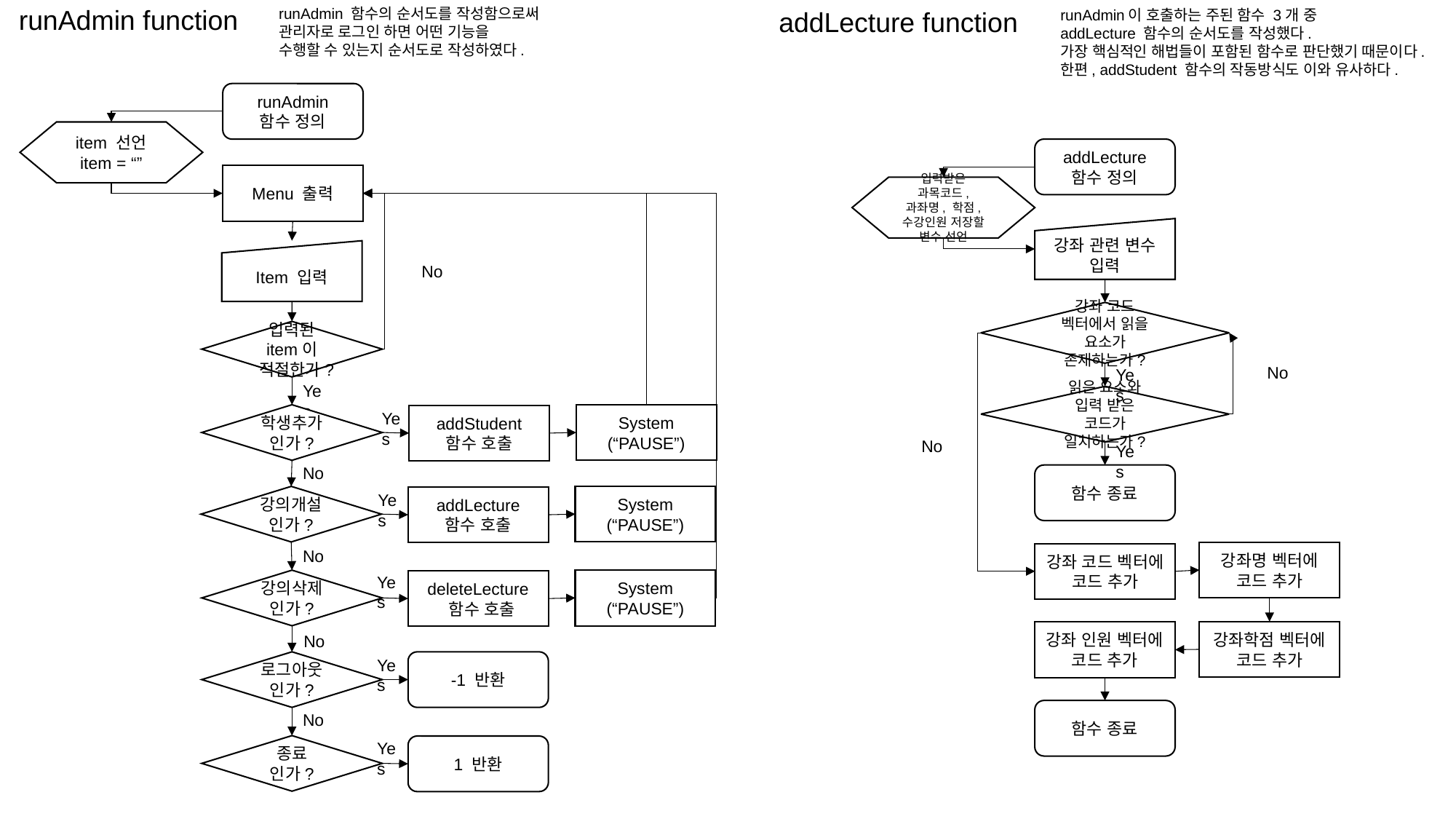

addLecture function
runAdmin이 호출하는 주된 함수 3개 중
addLecture 함수의 순서도를 작성했다.
가장 핵심적인 해법들이 포함된 함수로 판단했기 때문이다.
한편, addStudent 함수의 작동방식도 이와 유사하다.
runAdmin function
runAdmin 함수의 순서도를 작성함으로써
관리자로 로그인 하면 어떤 기능을
수행할 수 있는지 순서도로 작성하였다.
runAdmin
함수 정의
item 선언
item = “”
addLecture
함수 정의
Menu 출력
입력받은 과목코드, 과좌명, 학점, 수강인원 저장할 변수 선언
강좌 관련 변수 입력
Item 입력
No
강좌 코드 벡터에서 읽을 요소가 존재하는가?
입력된 item이 적절한가?
No
Yes
Yes
읽은 요소와 입력 받은 코드가 일치하는가?
Yes
학생추가
인가?
System
(“PAUSE”)
addStudent
함수 호출
No
Yes
No
함수 종료
Yes
System
(“PAUSE”)
강의개설
인가?
addLecture
함수 호출
No
강좌명 벡터에 코드 추가
강좌 코드 벡터에 코드 추가
Yes
강의삭제
인가?
System
(“PAUSE”)
deleteLecture
 함수 호출
강좌학점 벡터에 코드 추가
강좌 인원 벡터에 코드 추가
No
Yes
로그아웃
인가?
-1 반환
함수 종료
No
Yes
종료
인가?
1 반환